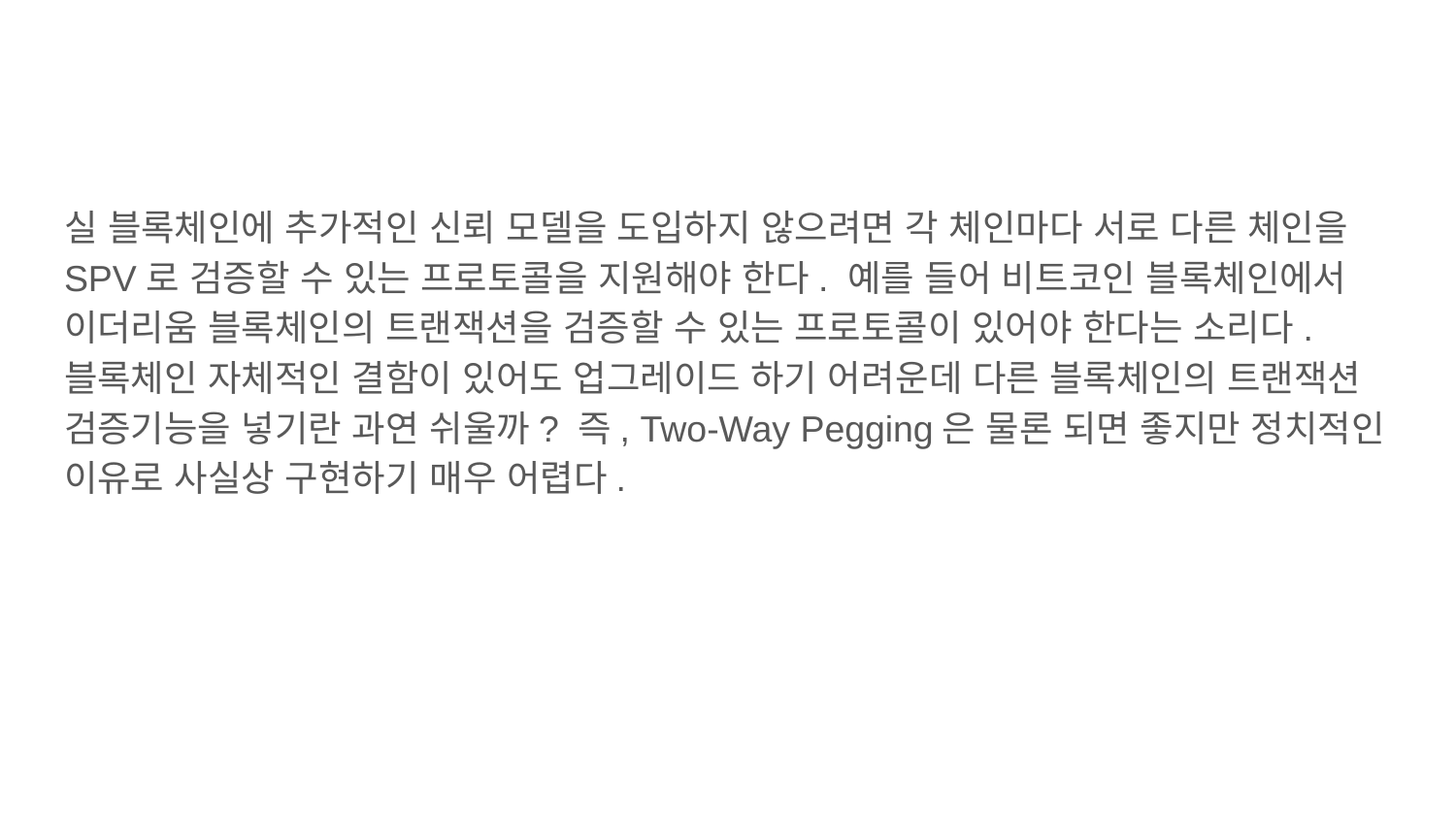

#
실 블록체인에 추가적인 신뢰 모델을 도입하지 않으려면 각 체인마다 서로 다른 체인을 SPV로 검증할 수 있는 프로토콜을 지원해야 한다. 예를 들어 비트코인 블록체인에서 이더리움 블록체인의 트랜잭션을 검증할 수 있는 프로토콜이 있어야 한다는 소리다. 블록체인 자체적인 결함이 있어도 업그레이드 하기 어려운데 다른 블록체인의 트랜잭션 검증기능을 넣기란 과연 쉬울까? 즉, Two-Way Pegging은 물론 되면 좋지만 정치적인 이유로 사실상 구현하기 매우 어렵다.